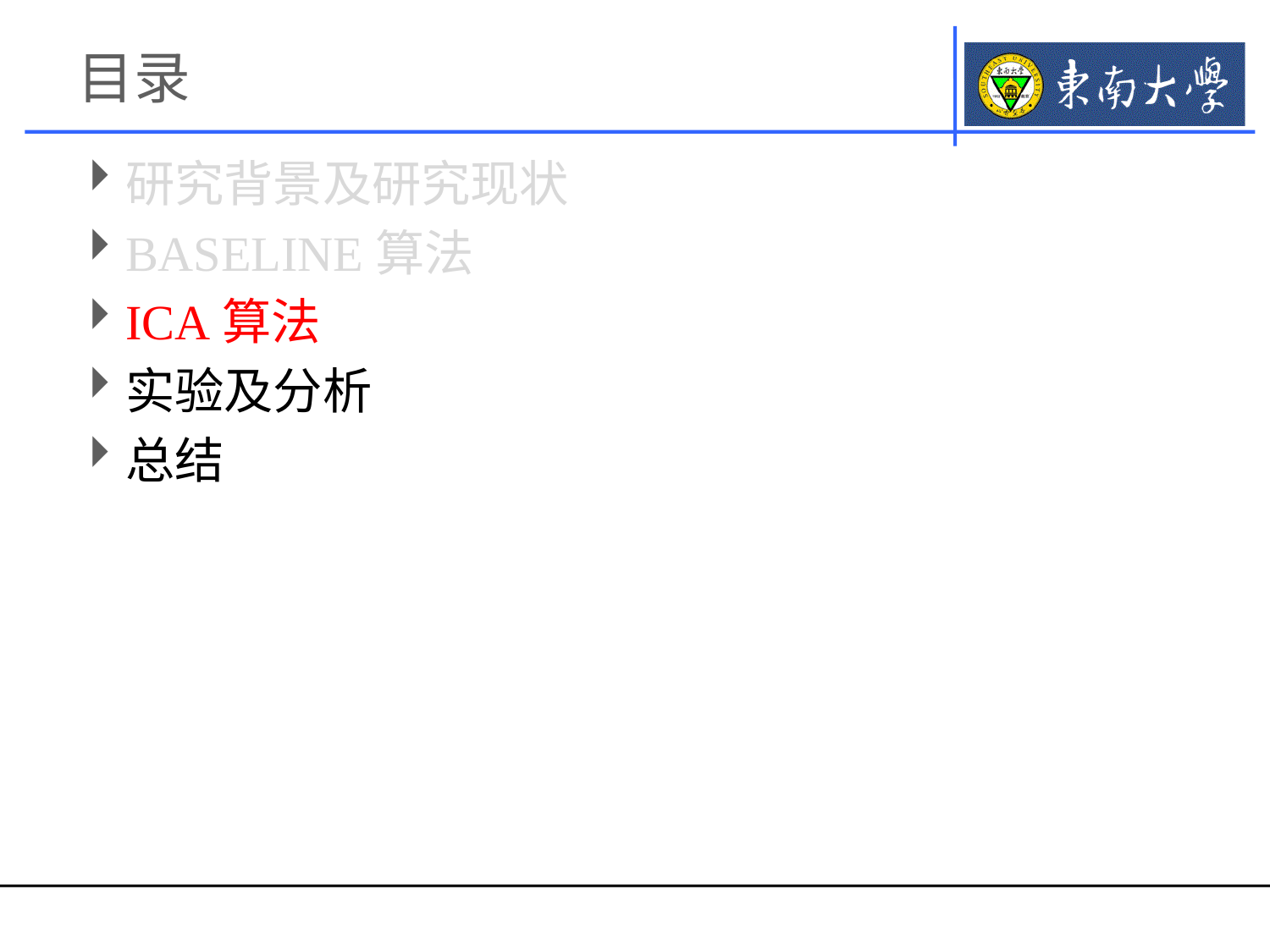

# 目录
研究背景及研究现状
BASELINE算法
ICA算法
实验及分析
总结